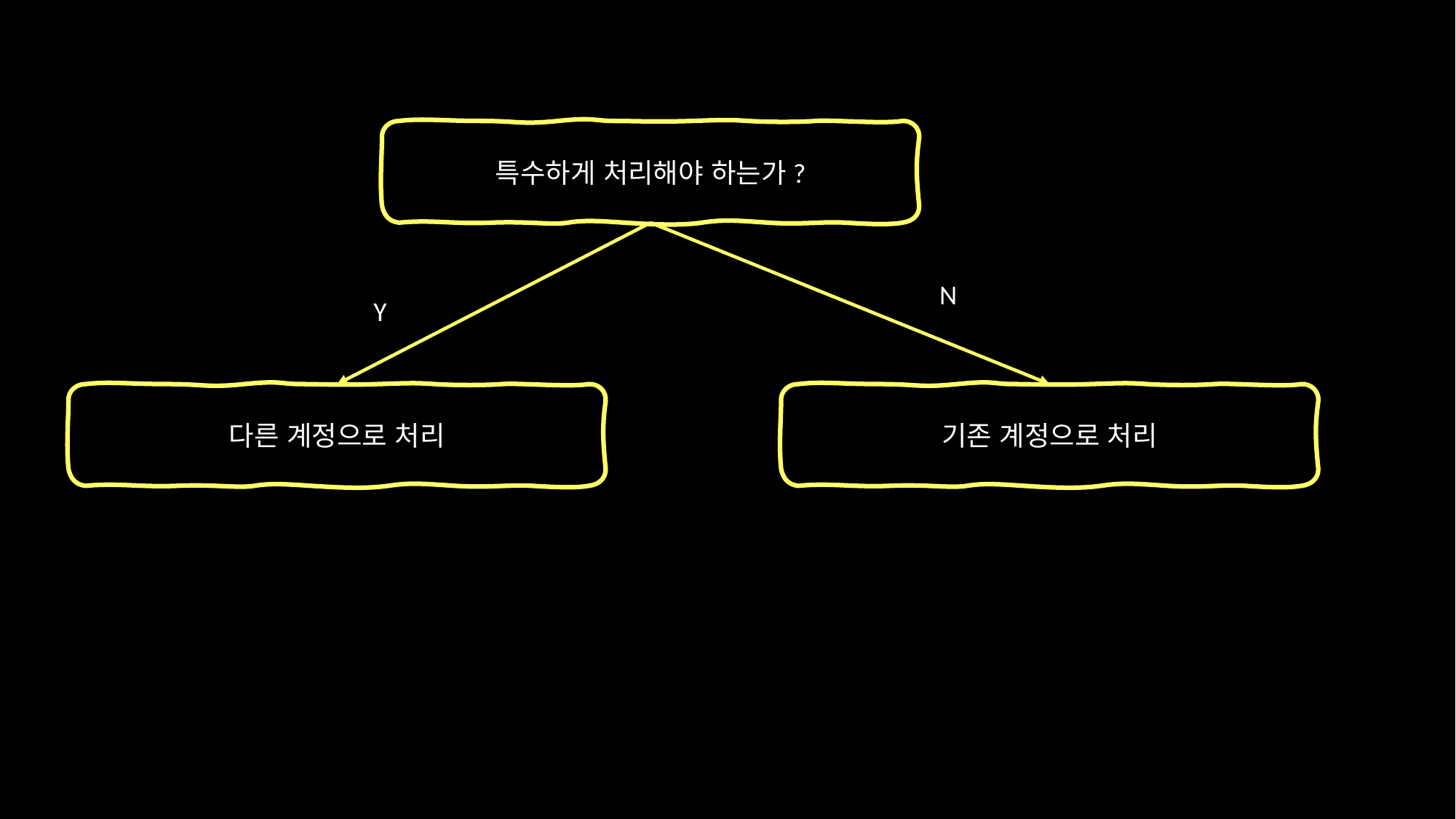

특수하게 처리해야 하는가?
N
Y
다른 계정으로 처리​
기존 계정으로 처리​